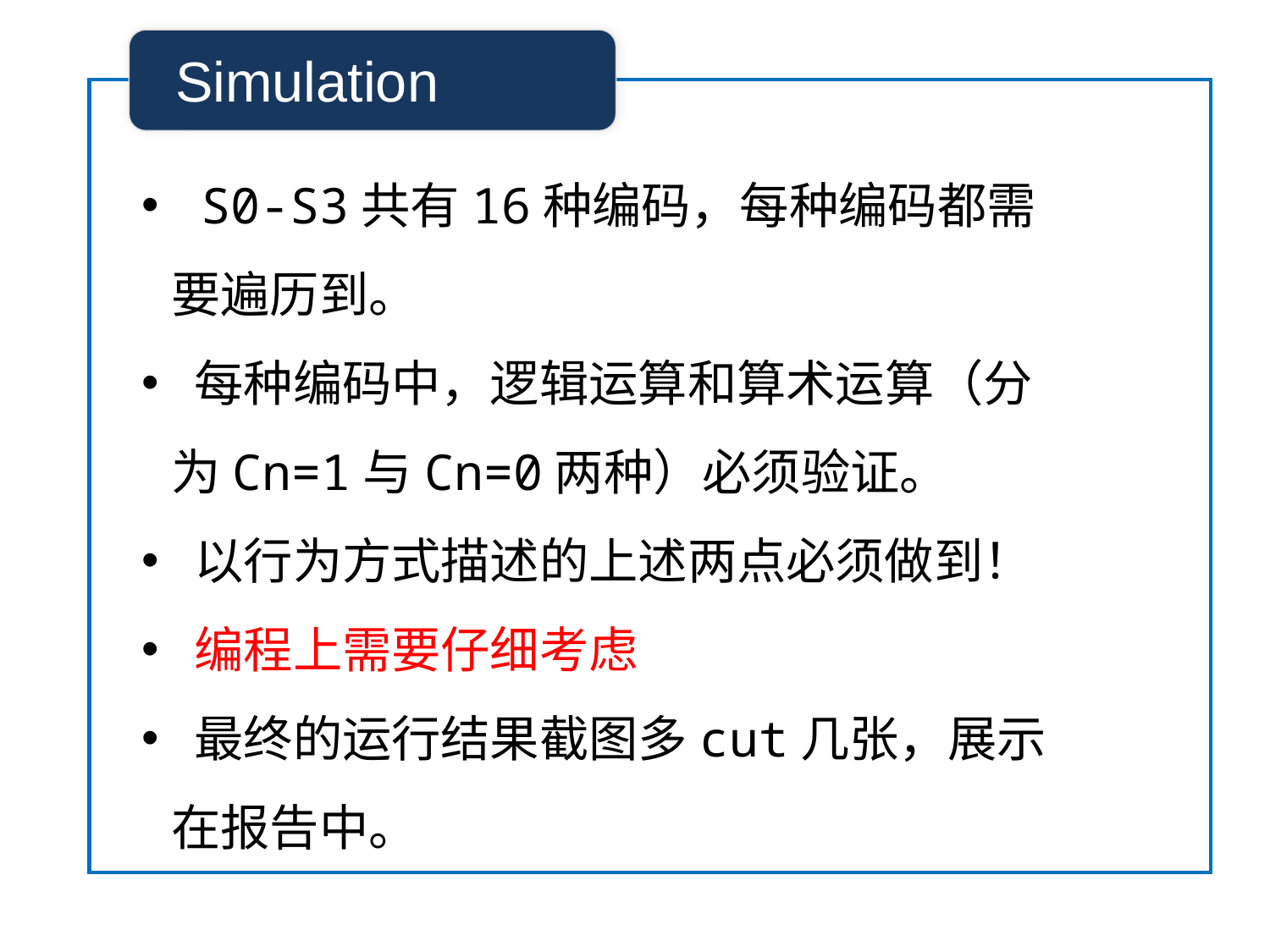

Simulation

 S0-S3共有16种编码，每种编码都需要遍历到。
 每种编码中，逻辑运算和算术运算（分为Cn=1与Cn=0两种）必须验证。
 以行为方式描述的上述两点必须做到！
 编程上需要仔细考虑
 最终的运行结果截图多cut几张，展示在报告中。